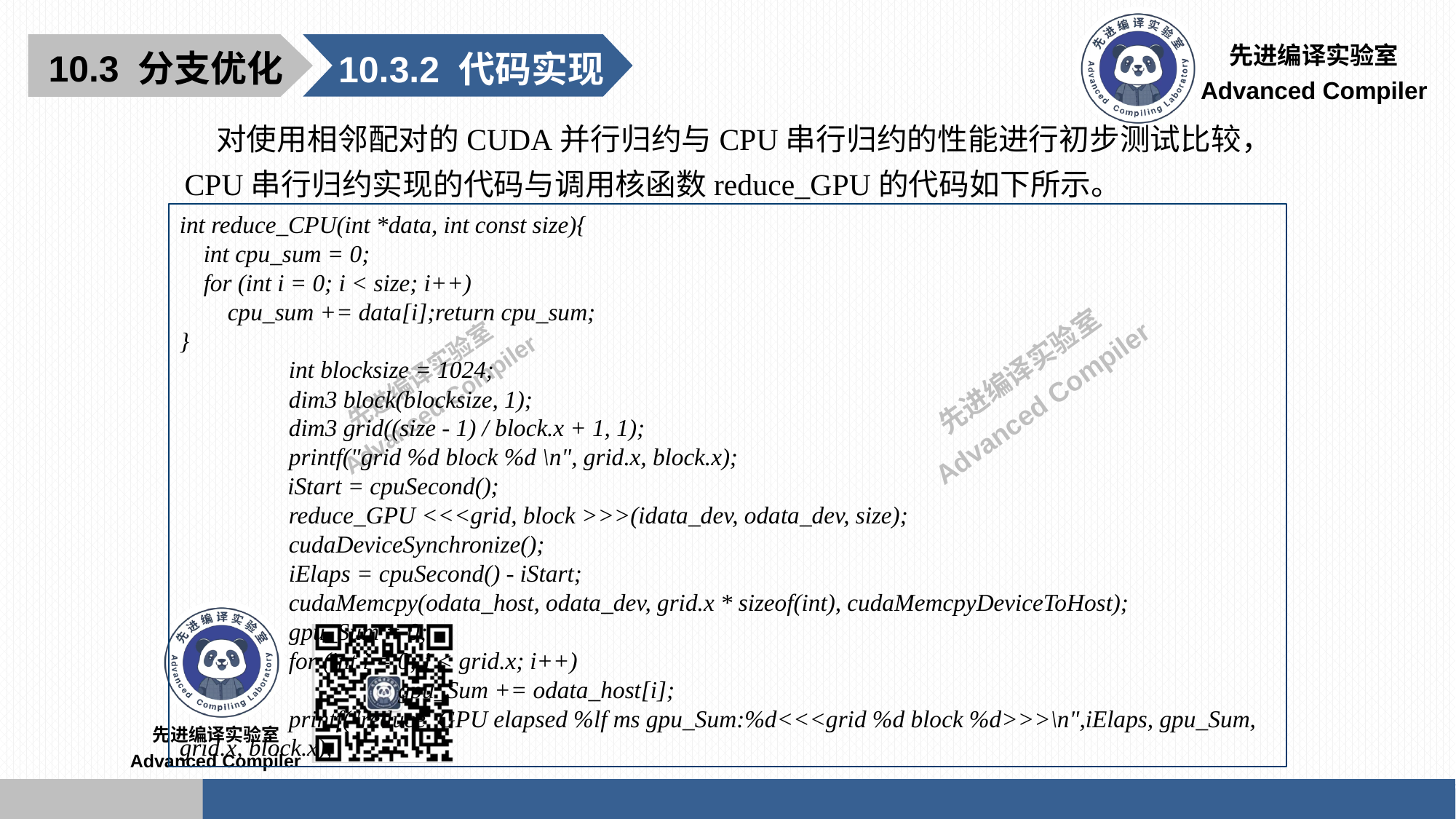

10.3 分支优化
10.3.2 代码实现

对使用相邻配对的CUDA并行归约与CPU串行归约的性能进行初步测试比较，CPU串行归约实现的代码与调用核函数reduce_GPU的代码如下所示。
int reduce_CPU(int *data, int const size){
    int cpu_sum = 0;
    for (int i = 0; i < size; i++)
        cpu_sum += data[i];return cpu_sum;
}
	int blocksize = 1024;
	dim3 block(blocksize, 1);
	dim3 grid((size - 1) / block.x + 1, 1);
	printf("grid %d block %d \n", grid.x, block.x);
                  iStart = cpuSecond();
	reduce_GPU <<<grid, block >>>(idata_dev, odata_dev, size);
	cudaDeviceSynchronize();
	iElaps = cpuSecond() - iStart;
	cudaMemcpy(odata_host, odata_dev, grid.x * sizeof(int), cudaMemcpyDeviceToHost);
	gpu_Sum = 0;
	for (int i = 0; i < grid.x; i++)
		gpu_Sum += odata_host[i];
	printf("reduce_GPU elapsed %lf ms gpu_Sum:%d<<<grid %d block %d>>>\n",iElaps, gpu_Sum, grid.x, block.x);